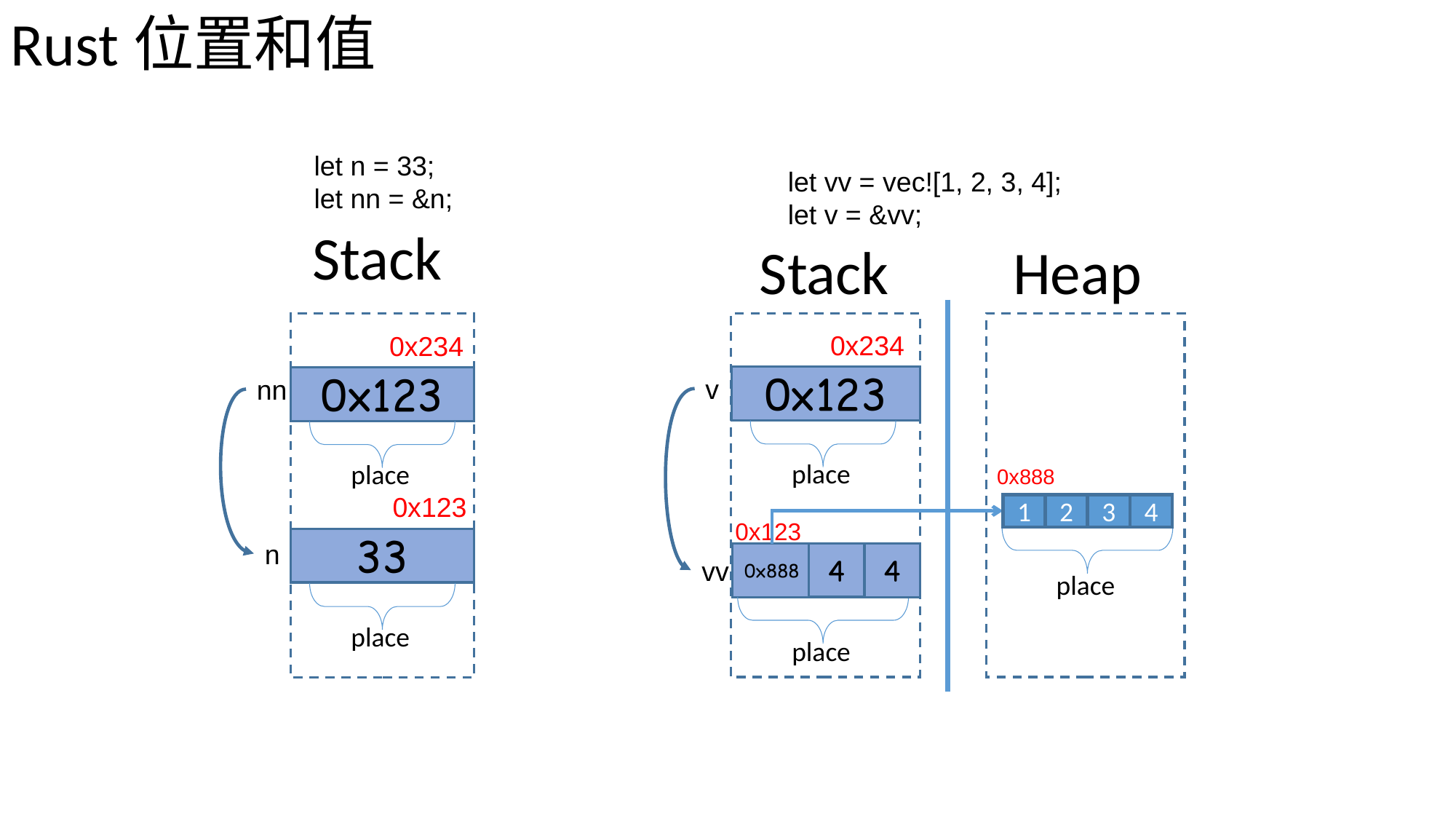

Rust位置和值
let n = 33;
let nn = &n;
let vv = vec![1, 2, 3, 4];
let v = &vv;
Stack
Stack
Heap

0x234
0x234
v
0x123
nn
0x123

place
place
0x888

0x123
1
2
3
4
0x123
33
n

4
0x888
4
vv
place
place
place